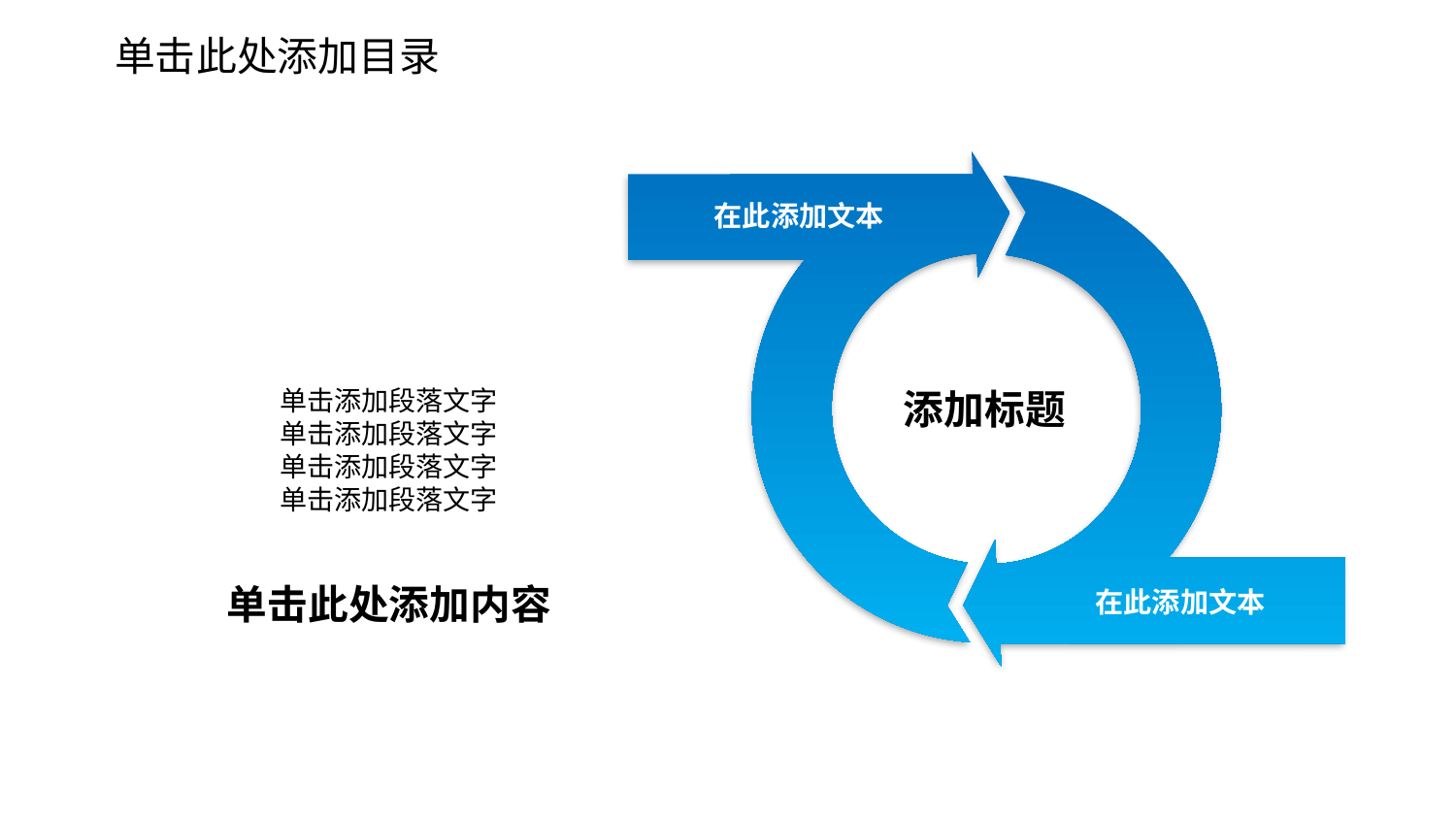

单击此处添加目录

在此添加文本
单击添加段落文字
单击添加段落文字
单击添加段落文字
单击添加段落文字
添加标题
单击此处添加内容
在此添加文本